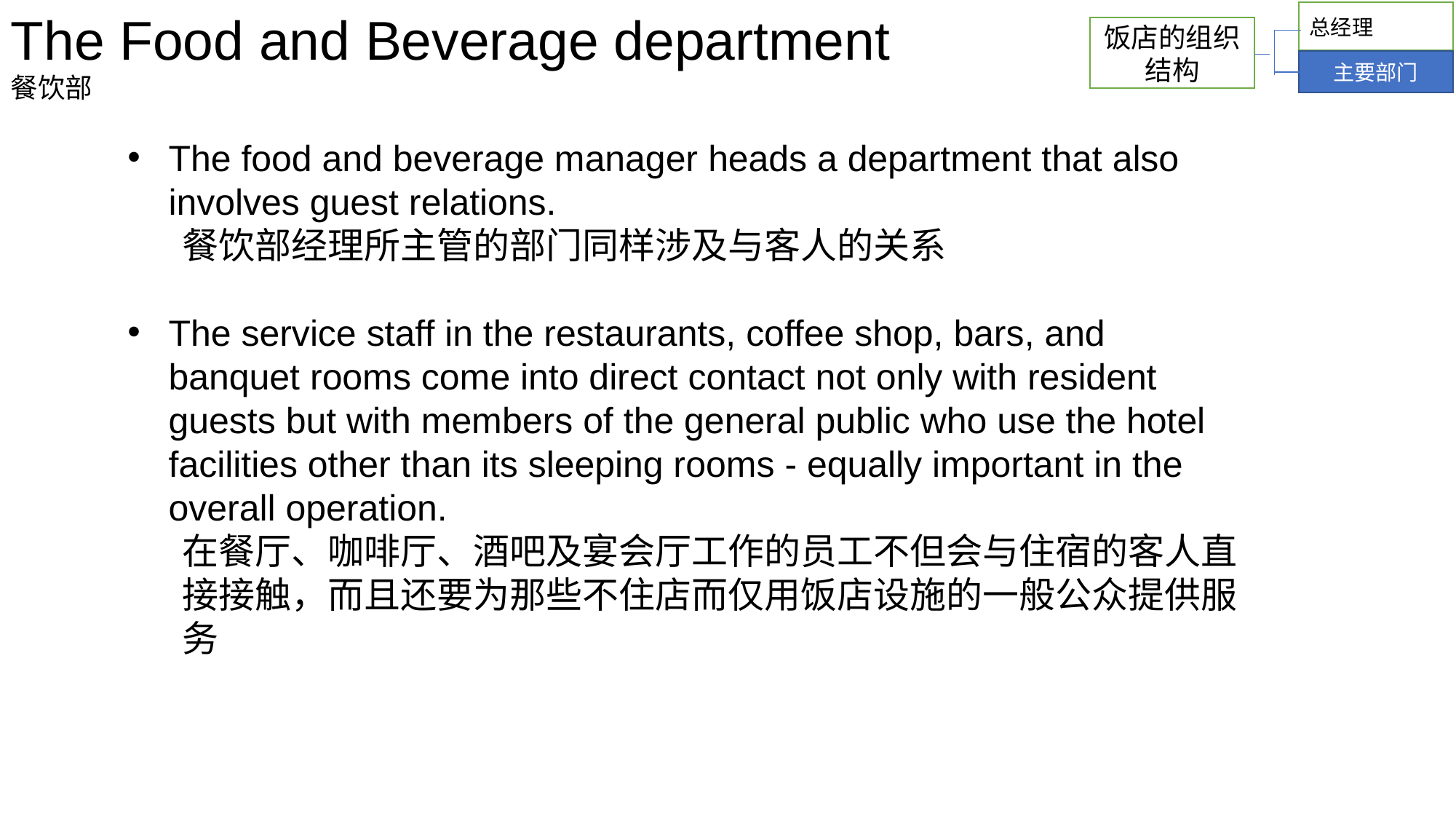

The Food and Beverage department
餐饮部
总经理
饭店的组织结构
主要部门
The food and beverage manager heads a department that also involves guest relations.
餐饮部经理所主管的部门同样涉及与客人的关系

The service staff in the restaurants, coffee shop, bars, and banquet rooms come into direct contact not only with resident guests but with members of the general public who use the hotel facilities other than its sleeping rooms - equally important in the overall operation.
在餐厅、咖啡厅、酒吧及宴会厅工作的员工不但会与住宿的客人直接接触，而且还要为那些不住店而仅用饭店设施的一般公众提供服务